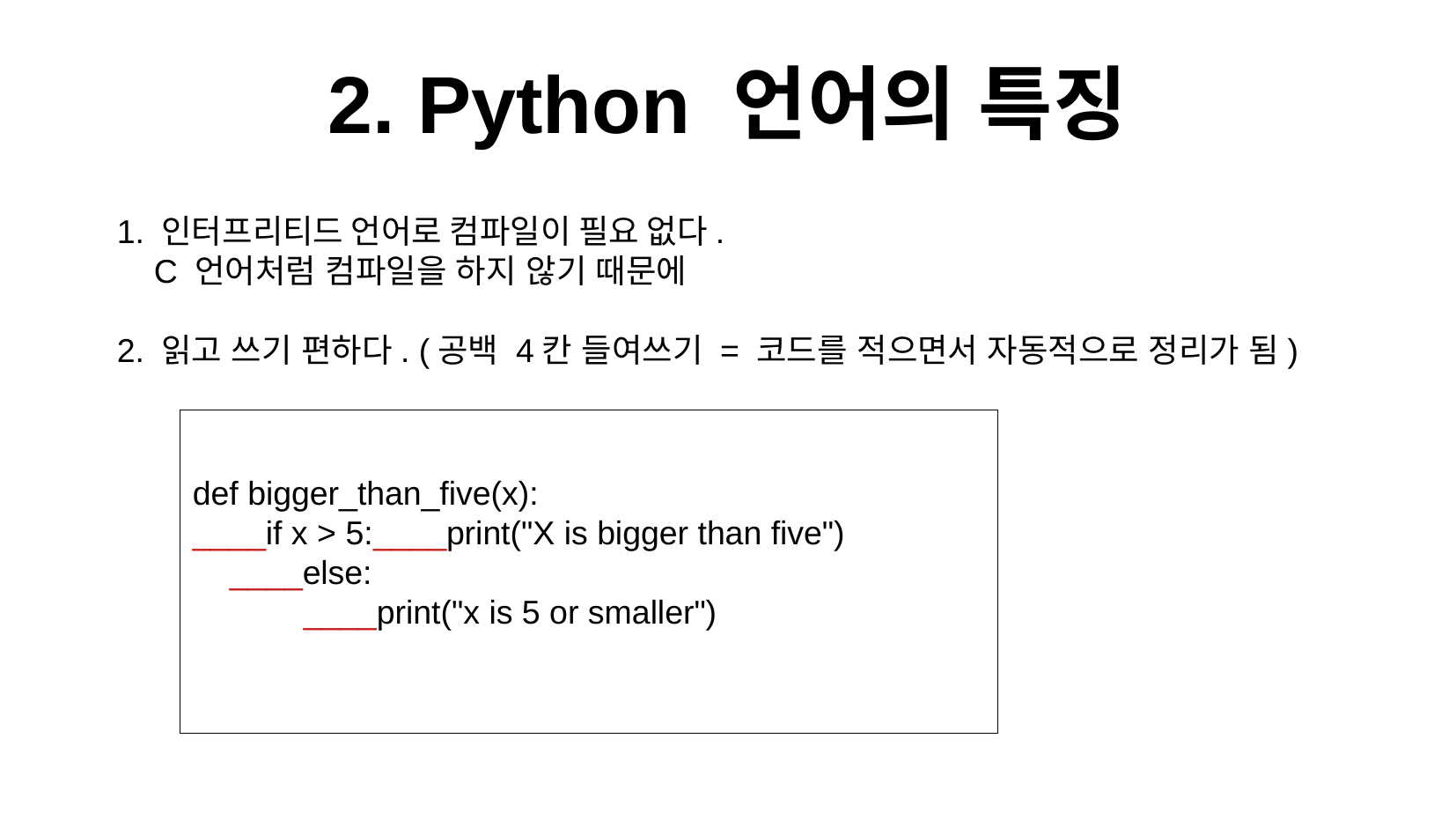

# 2. Python 언어의 특징
1. 인터프리티드 언어로 컴파일이 필요 없다.
    C 언어처럼 컴파일을 하지 않기 때문에

2. 읽고 쓰기 편하다. (공백 4칸 들여쓰기 = 코드를 적으면서 자동적으로 정리가 됨)
def bigger_than_five(x):
____if x > 5:____print("X is bigger than five")
    ____else:
            ____print("x is 5 or smaller")